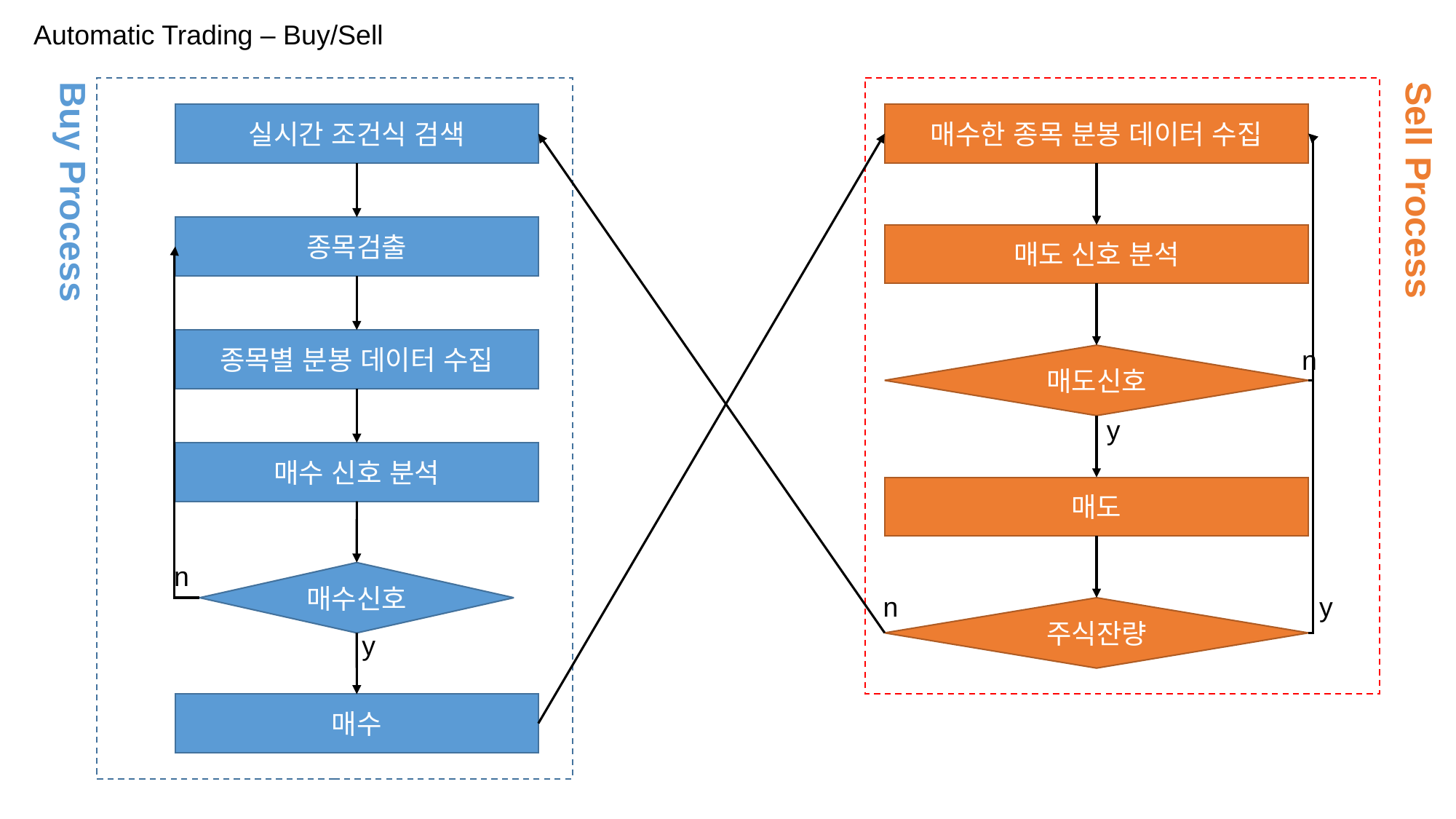

Automatic Trading – Buy/Sell
Buy Process
Sell Process

실시간 조건식 검색
매수한 종목 분봉 데이터 수집
종목검출
매도 신호 분석
종목별 분봉 데이터 수집
n
매도신호
y
매수 신호 분석
매도
n
매수신호
n
y
주식잔량
y
매수